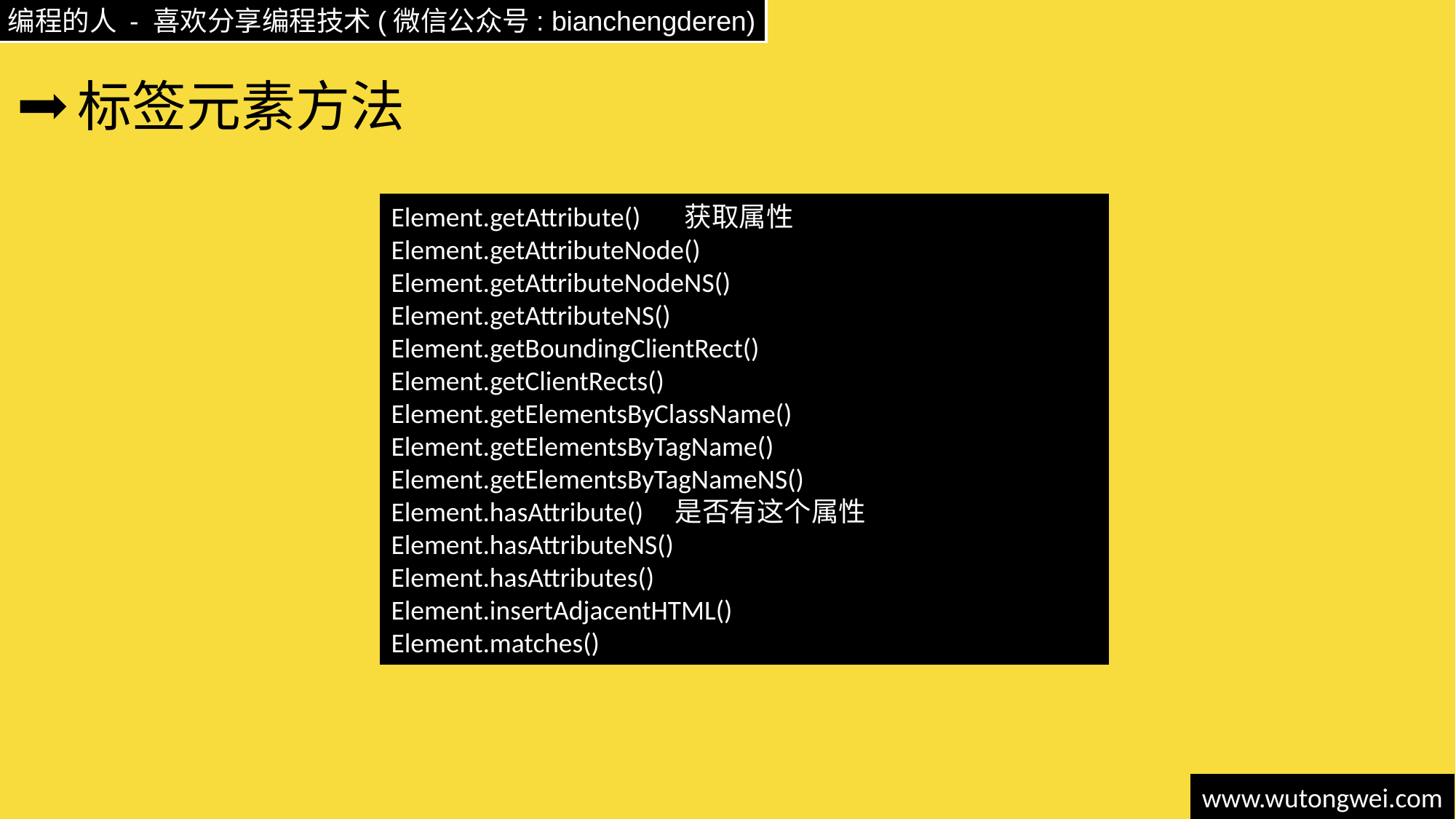

# 标签元素方法
Element.getAttribute()      获取属性
Element.getAttributeNode()
Element.getAttributeNodeNS()
Element.getAttributeNS()
Element.getBoundingClientRect()
Element.getClientRects()
Element.getElementsByClassName()
Element.getElementsByTagName()
Element.getElementsByTagNameNS()
Element.hasAttribute()    是否有这个属性
Element.hasAttributeNS()
Element.hasAttributes()
Element.insertAdjacentHTML()
Element.matches()